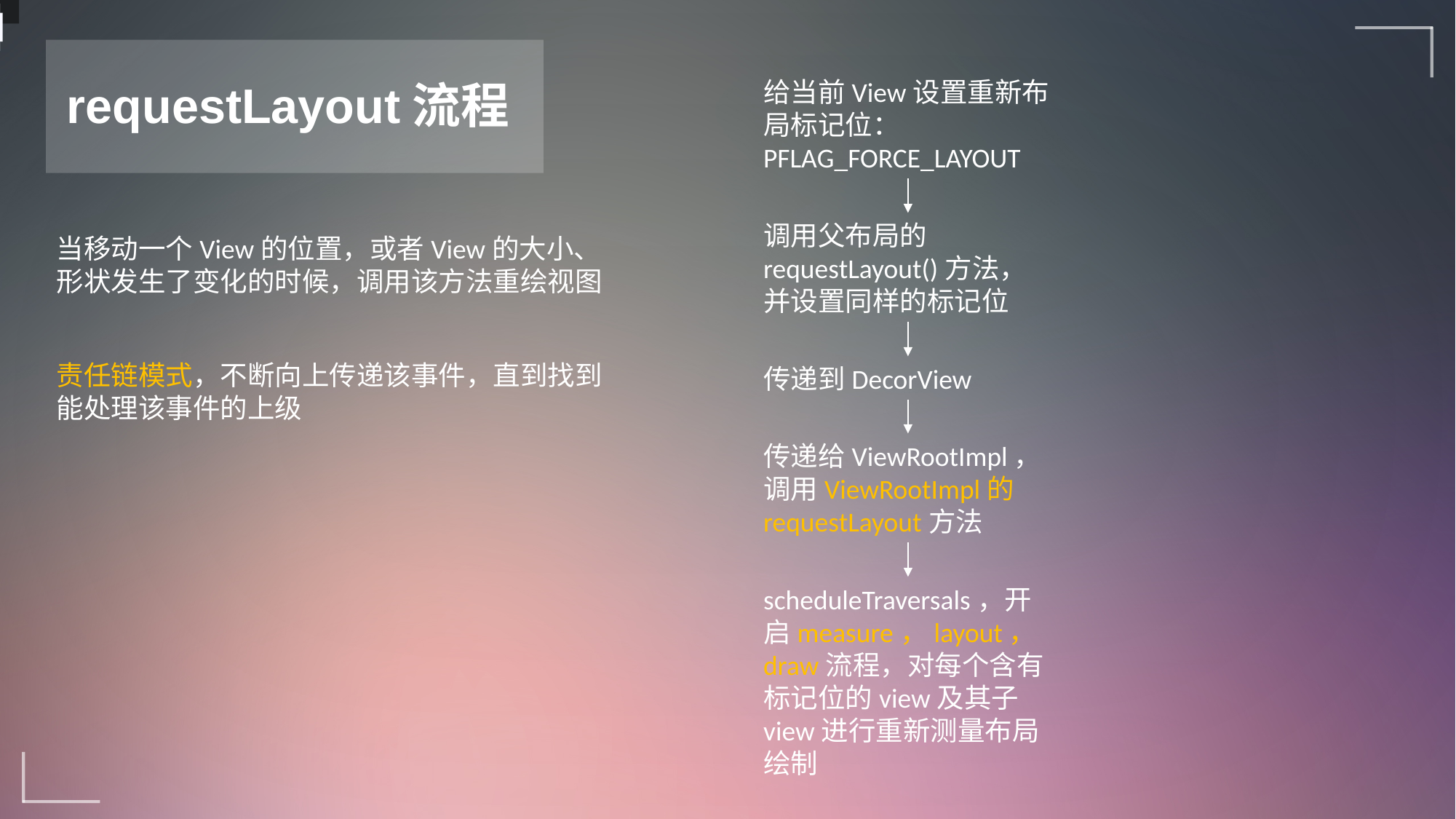

requestLayout流程
给当前View设置重新布局标记位：PFLAG_FORCE_LAYOUT
调用父布局的requestLayout()方法，并设置同样的标记位
当移动一个View的位置，或者View的大小、形状发生了变化的时候，调用该方法重绘视图
责任链模式，不断向上传递该事件，直到找到能处理该事件的上级
传递到DecorView
传递给ViewRootImpl，调用ViewRootImpl的requestLayout方法
scheduleTraversals，开启measure，layout，draw流程，对每个含有标记位的view及其子view进行重新测量布局绘制